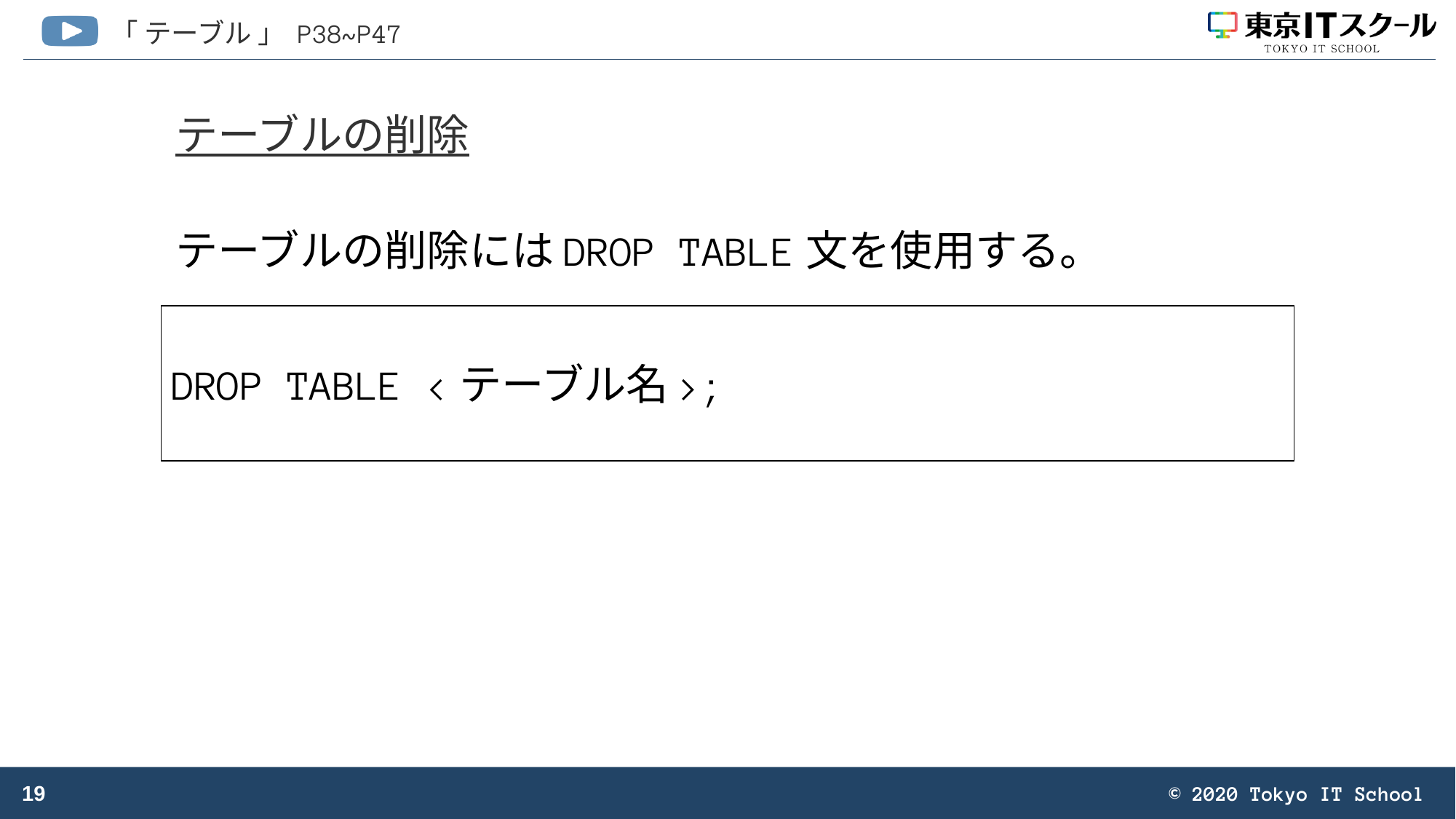

# テーブルの削除
テーブルの削除にはDROP TABLE文を使用する。
DROP TABLE <テーブル名>;
19